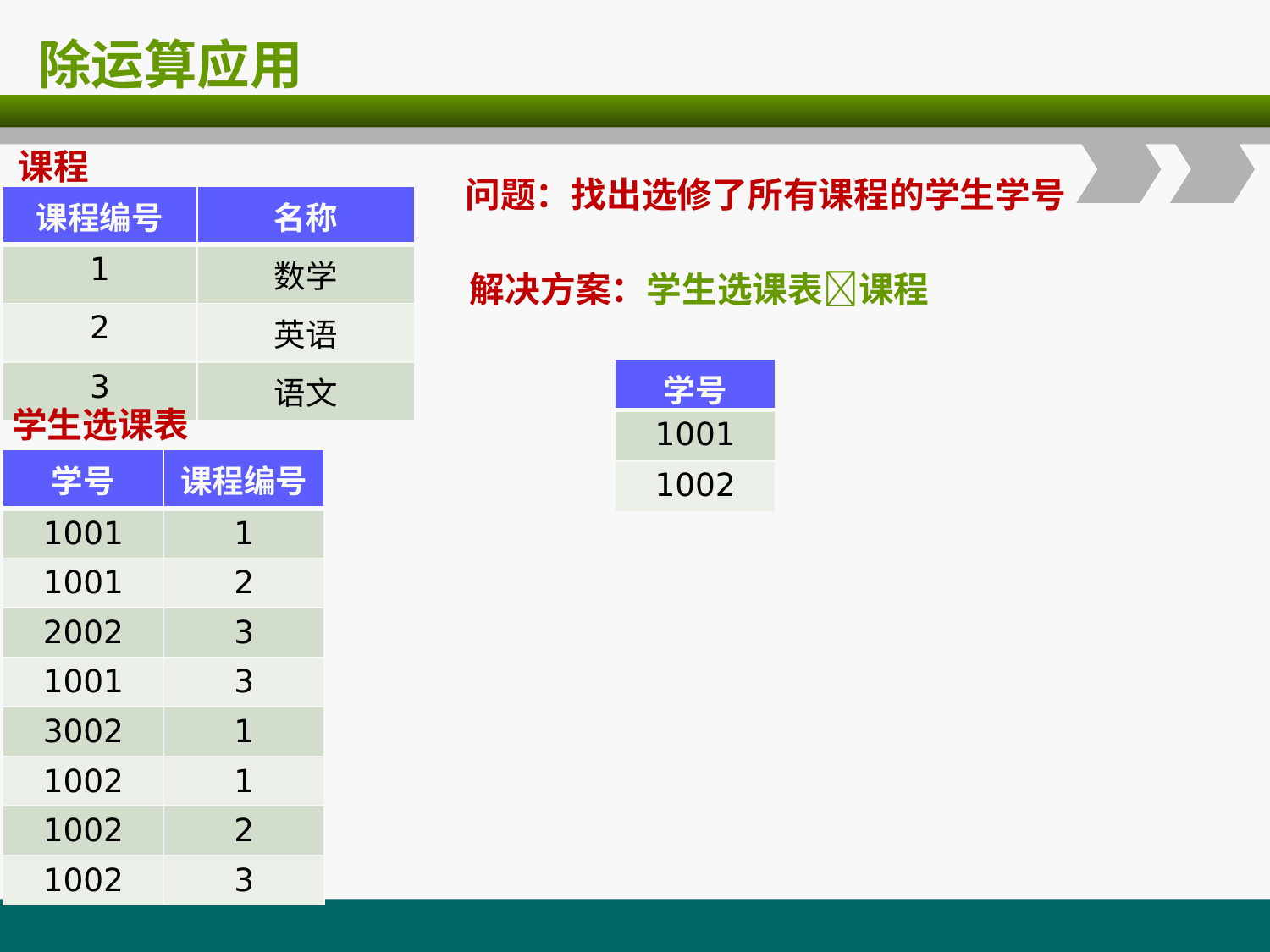

# 除运算应用
课程
问题：找出选修了所有课程的学生学号
| 课程编号 | 名称 |
| --- | --- |
| 1 | 数学 |
| 2 | 英语 |
| 3 | 语文 |
解决方案：学生选课表÷课程
| 学号 |
| --- |
| 1001 |
| 1002 |
学生选课表
| 学号 | 课程编号 |
| --- | --- |
| 1001 | 1 |
| 1001 | 2 |
| 2002 | 3 |
| 1001 | 3 |
| 3002 | 1 |
| 1002 | 1 |
| 1002 | 2 |
| 1002 | 3 |